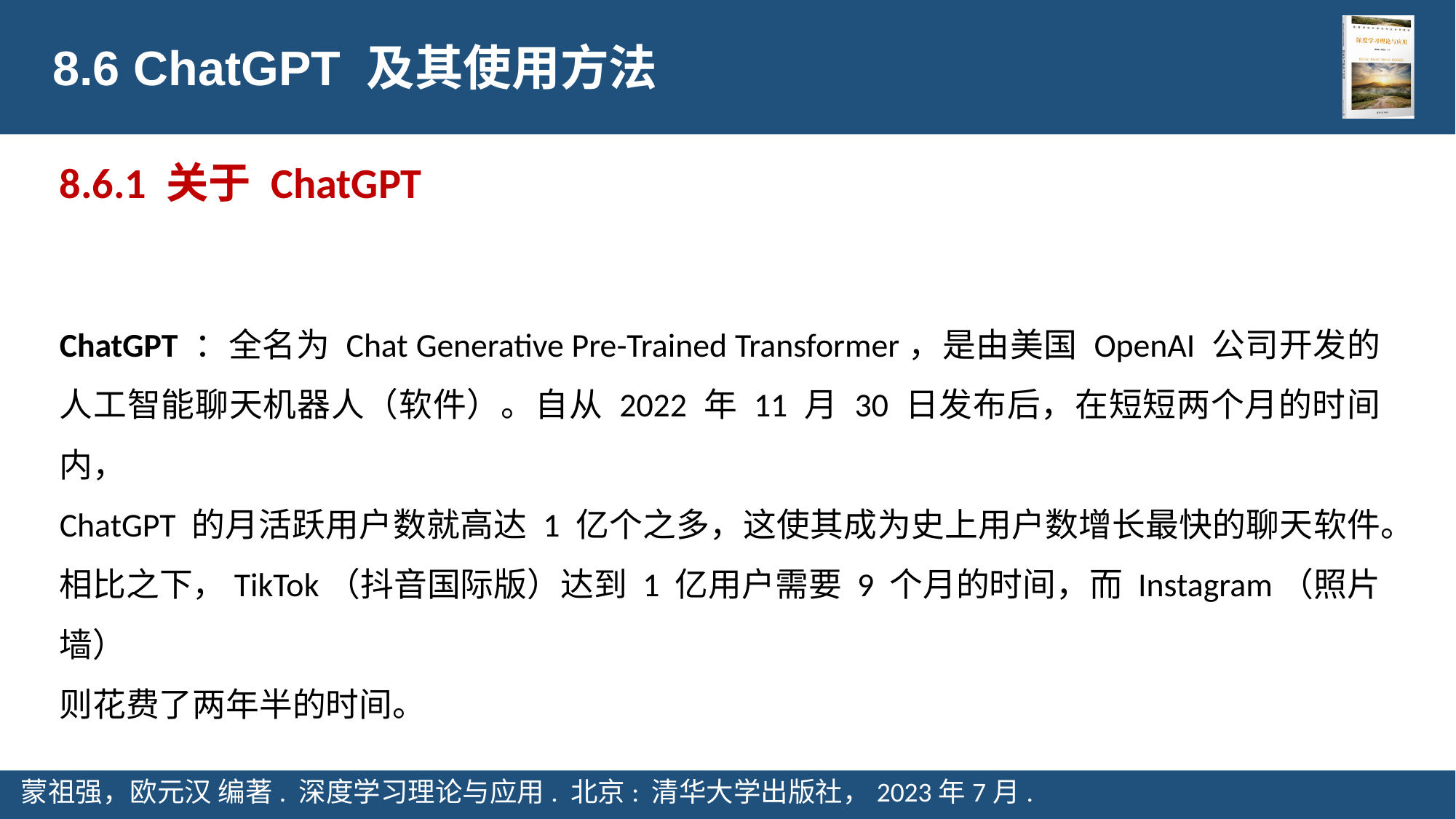

8.6 ChatGPT 及其使用方法
8.6.1 关于 ChatGPT
ChatGPT ：全名为 Chat Generative Pre-Trained Transformer，是由美国 OpenAI 公司开发的人工智能聊天机器人（软件）。自从 2022 年 11 月 30 日发布后，在短短两个月的时间内，
ChatGPT 的月活跃用户数就高达 1 亿个之多，这使其成为史上用户数增长最快的聊天软件。
相比之下，TikTok（抖音国际版）达到 1 亿用户需要 9 个月的时间，而 Instagram（照片墙）
则花费了两年半的时间。